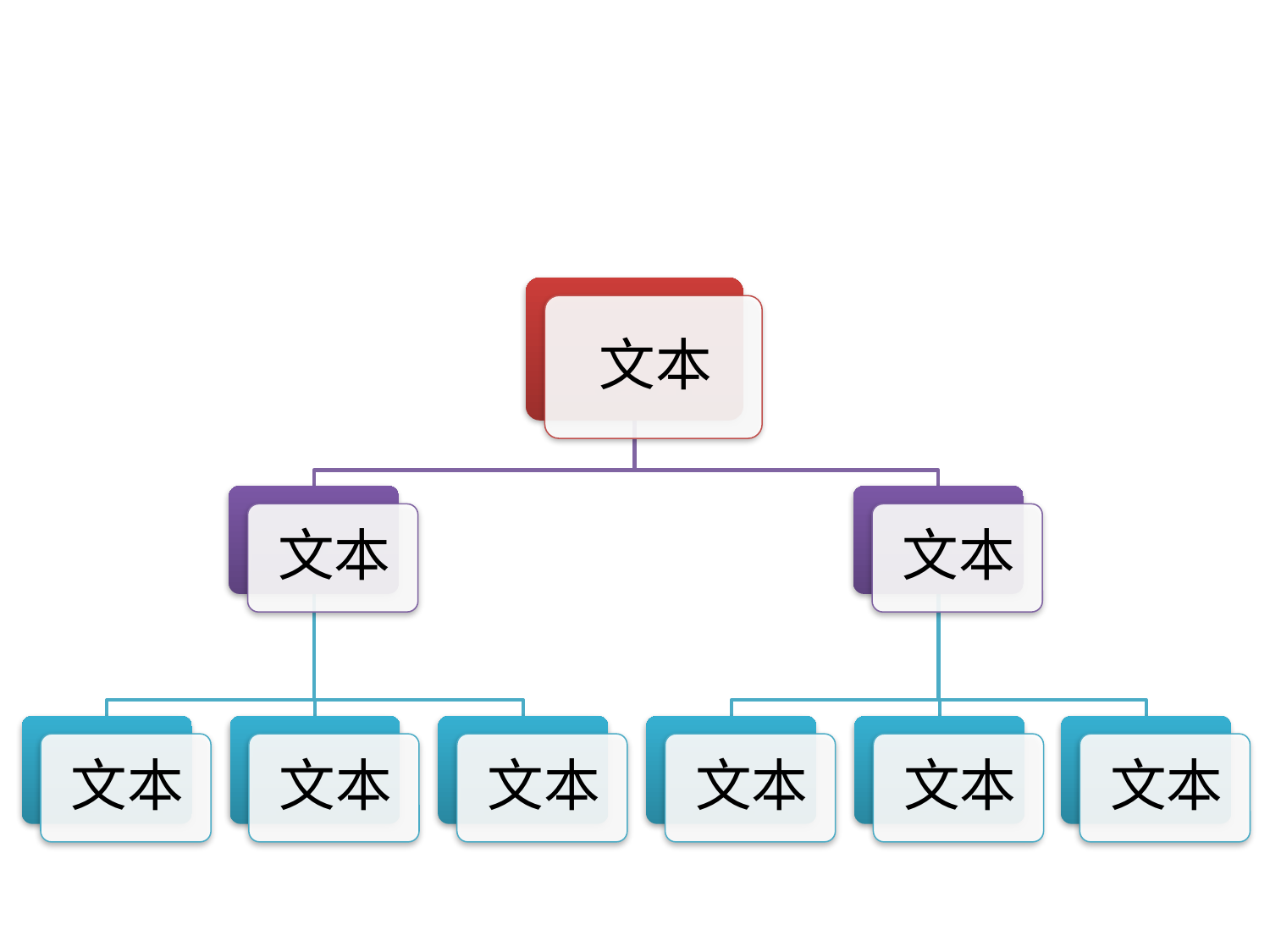

文本
文本
文本
文本
文本
文本
文本
文本
文本